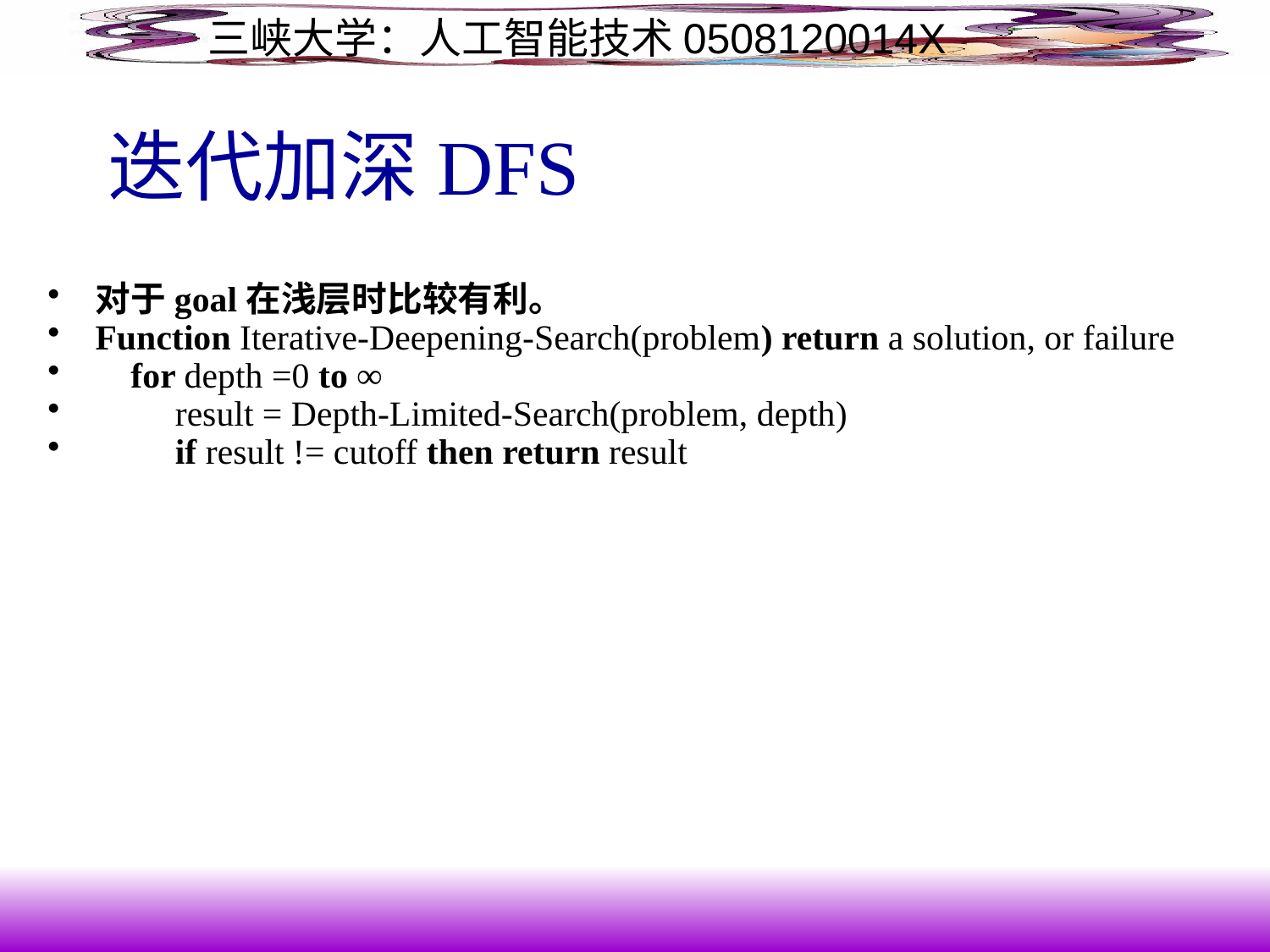

# 迭代加深DFS
对于goal在浅层时比较有利。
Function Iterative-Deepening-Search(problem) return a solution, or failure
    for depth =0 to ∞
         result = Depth-Limited-Search(problem, depth)
         if result != cutoff then return result